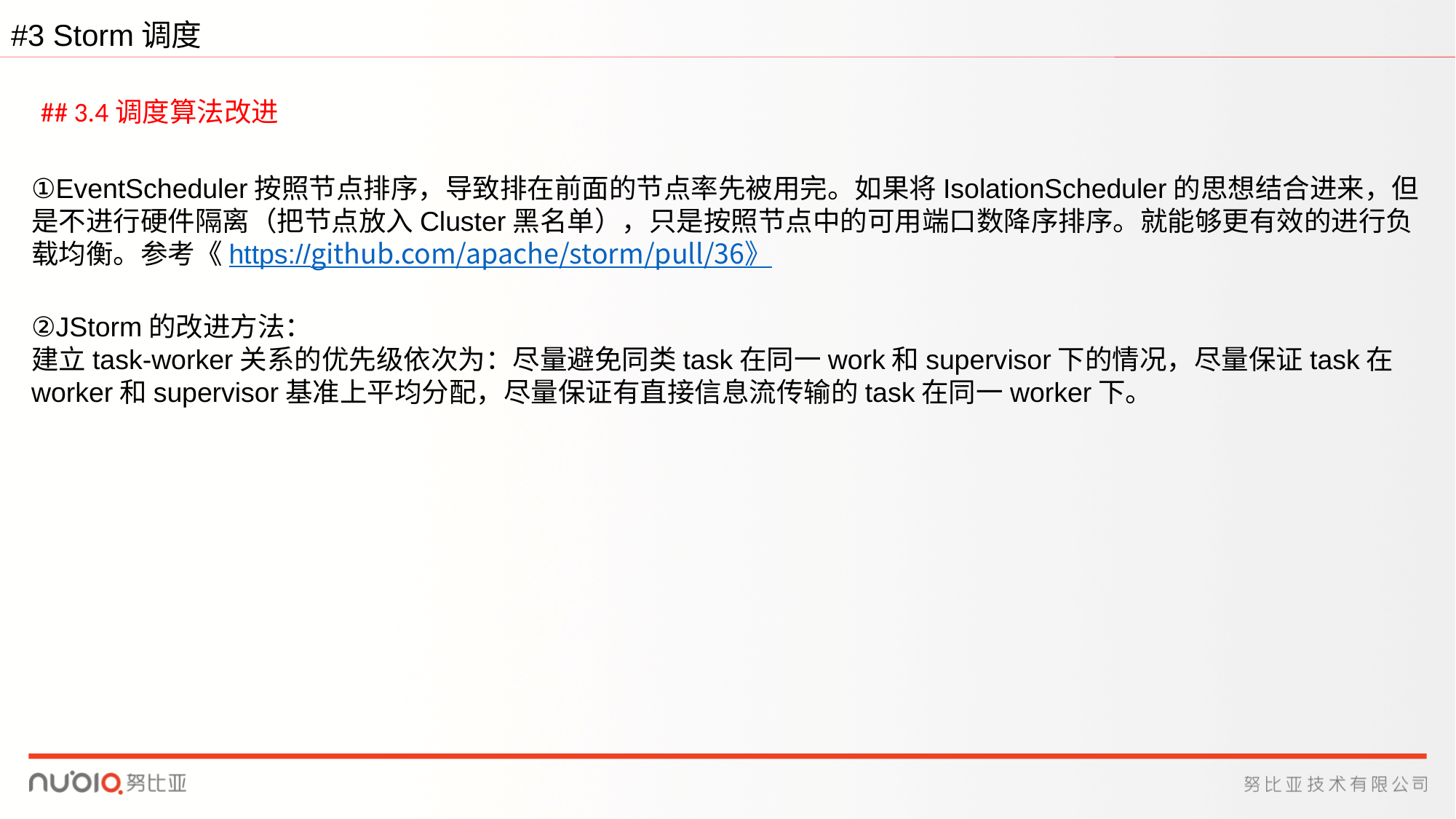

#3 Storm调度

## 3.4调度算法改进
①EventScheduler按照节点排序，导致排在前面的节点率先被用完。如果将IsolationScheduler的思想结合进来，但是不进行硬件隔离（把节点放入Cluster黑名单），只是按照节点中的可用端口数降序排序。就能够更有效的进行负载均衡。参考《https://github.com/apache/storm/pull/36》

②JStorm的改进方法：
建立task-worker关系的优先级依次为：尽量避免同类task在同一work和supervisor下的情况，尽量保证task在worker和supervisor基准上平均分配，尽量保证有直接信息流传输的task在同一worker下。